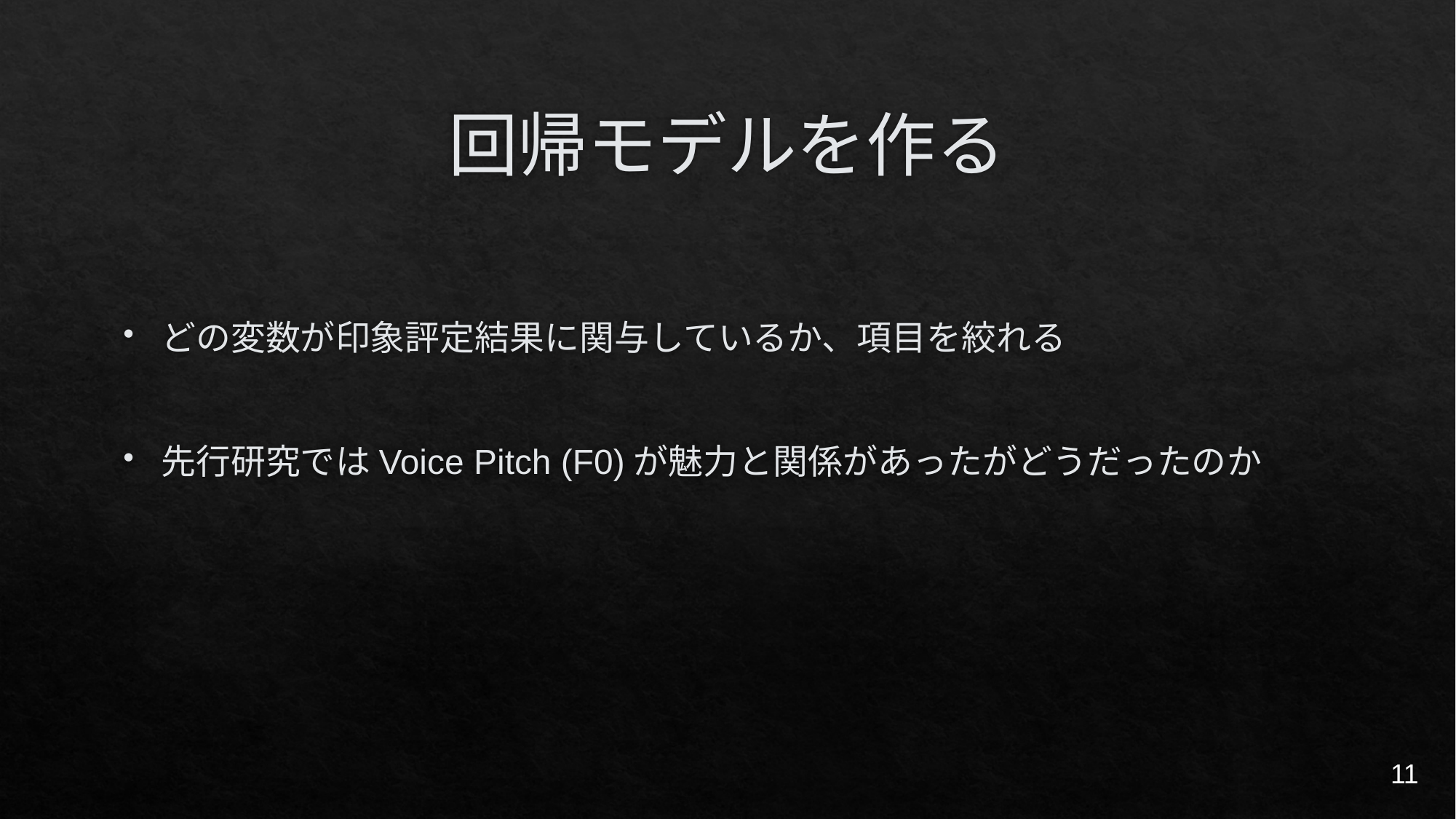

# 回帰モデルを作る

どの変数が印象評定結果に関与しているか、項目を絞れる

先行研究ではVoice Pitch (F0)が魅力と関係があったがどうだったのか

11